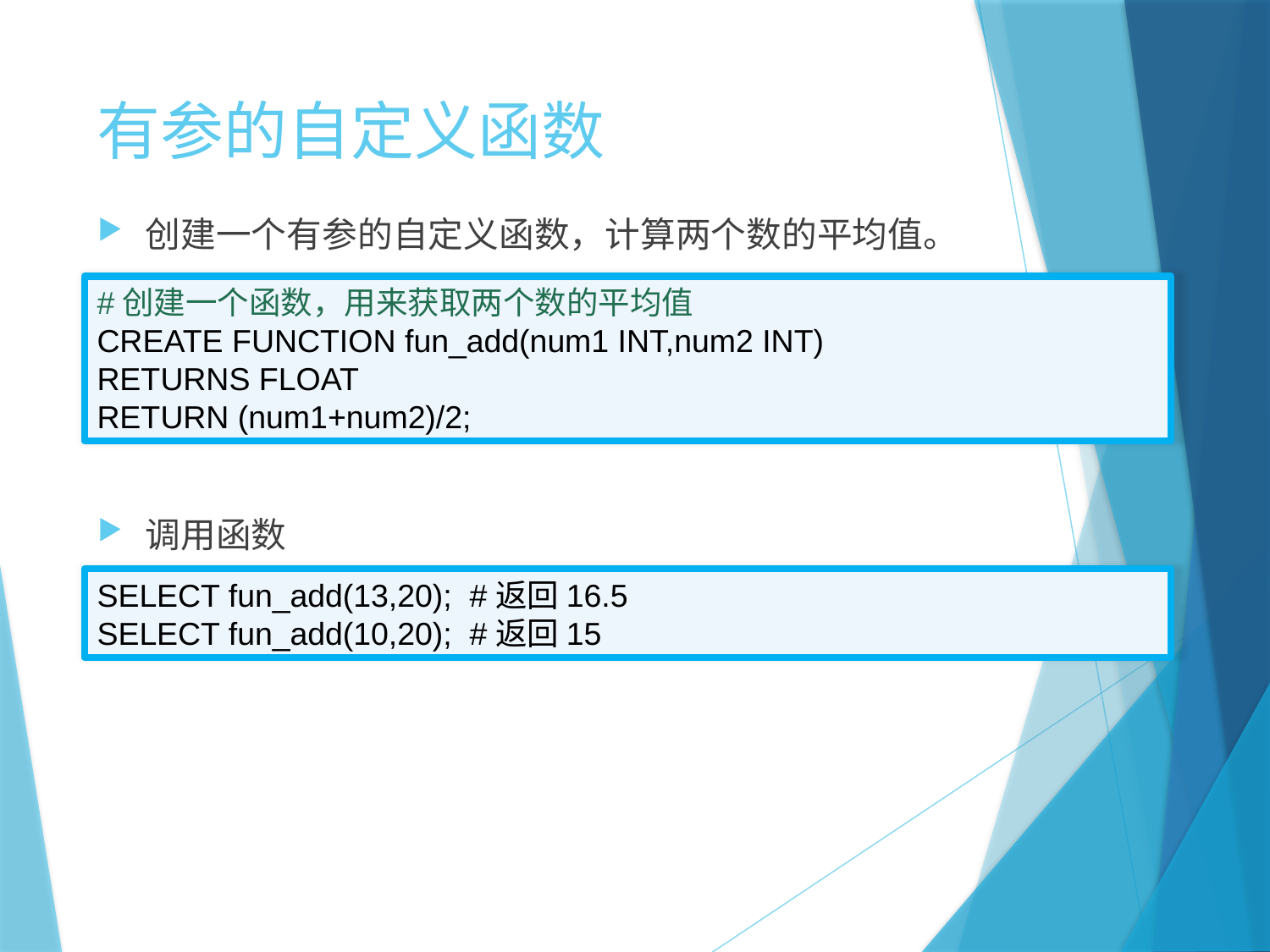

# 有参的自定义函数
创建一个有参的自定义函数，计算两个数的平均值。

调用函数

#创建一个函数，用来获取两个数的平均值
CREATE FUNCTION fun_add(num1 INT,num2 INT)
RETURNS FLOAT
RETURN (num1+num2)/2;
SELECT fun_add(13,20);  #返回16.5
SELECT fun_add(10,20);  #返回15